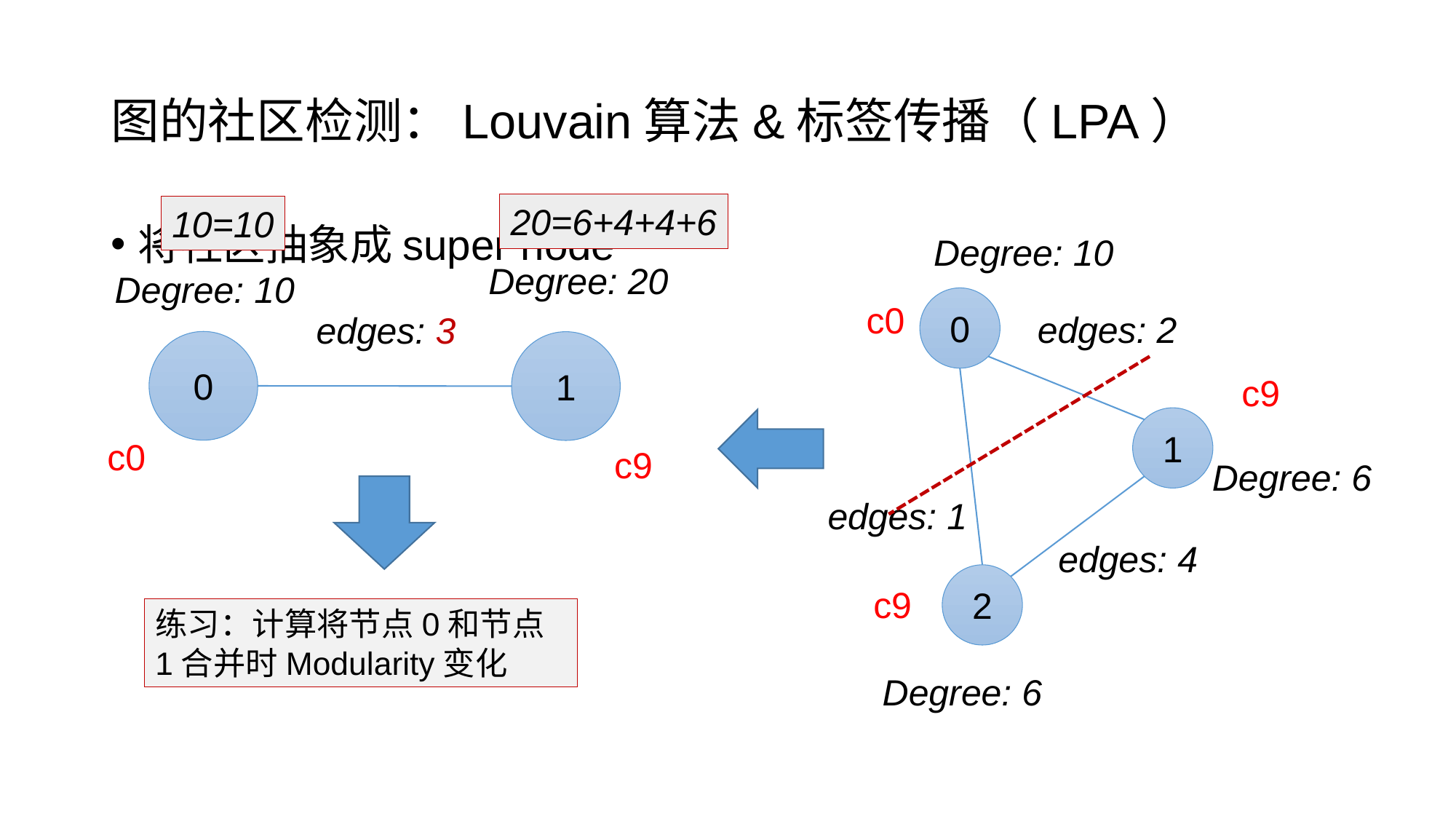

# 图的社区检测：Louvain算法&标签传播（LPA）
20=6+4+4+6
10=10
将社区抽象成super node

Degree: 10
Degree: 20
Degree: 10
0
c0
edges: 2
edges: 3
0
1
c9
1

c0
c9
Degree: 6

edges: 1
edges: 4
2
c9
练习：计算将节点0和节点1合并时Modularity变化
Degree: 6